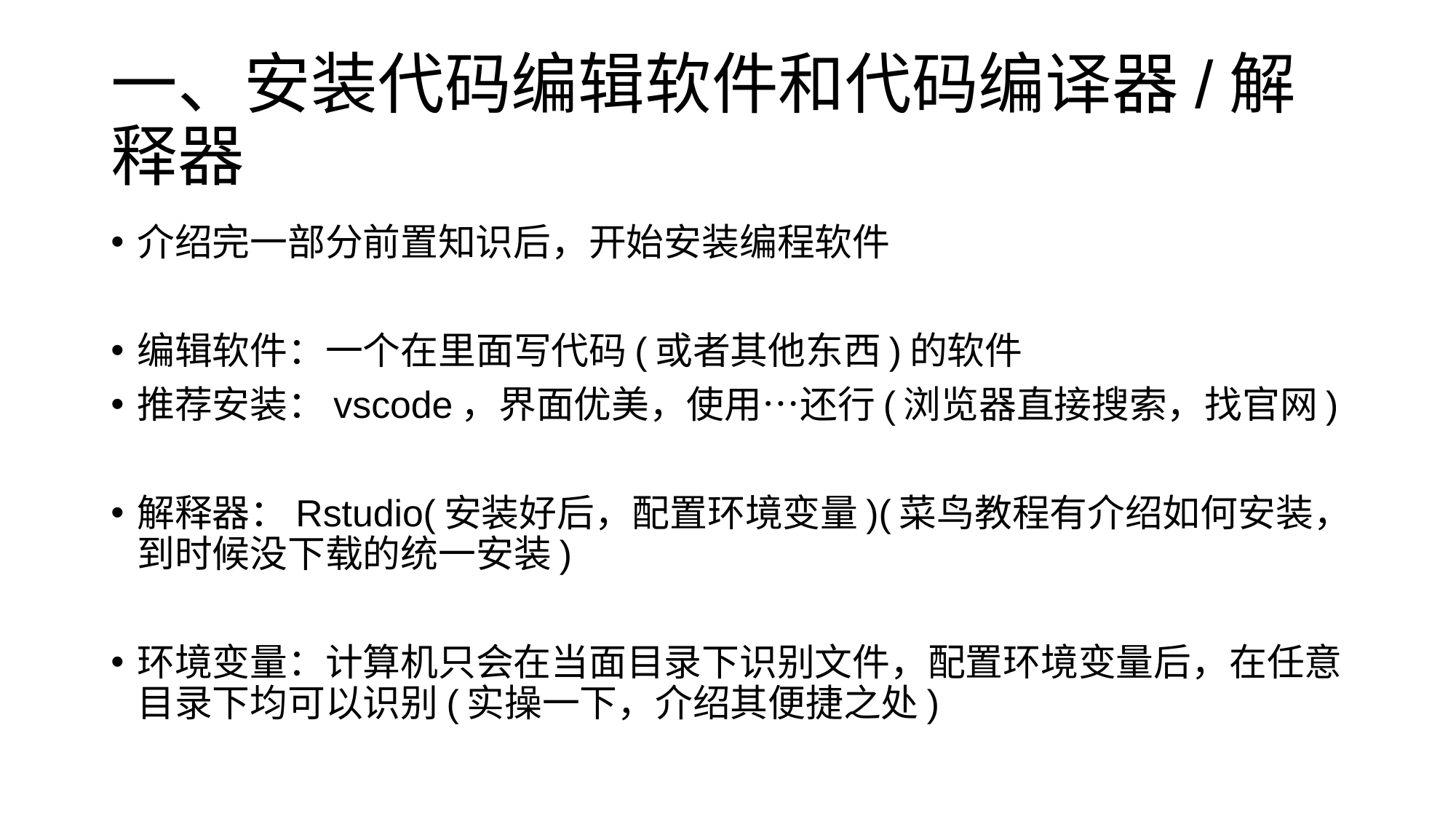

# 一、安装代码编辑软件和代码编译器/解释器
介绍完一部分前置知识后，开始安装编程软件

编辑软件：一个在里面写代码(或者其他东西)的软件
推荐安装：vscode，界面优美，使用…还行(浏览器直接搜索，找官网)

解释器：Rstudio(安装好后，配置环境变量)(菜鸟教程有介绍如何安装，到时候没下载的统一安装)

环境变量：计算机只会在当面目录下识别文件，配置环境变量后，在任意目录下均可以识别(实操一下，介绍其便捷之处)